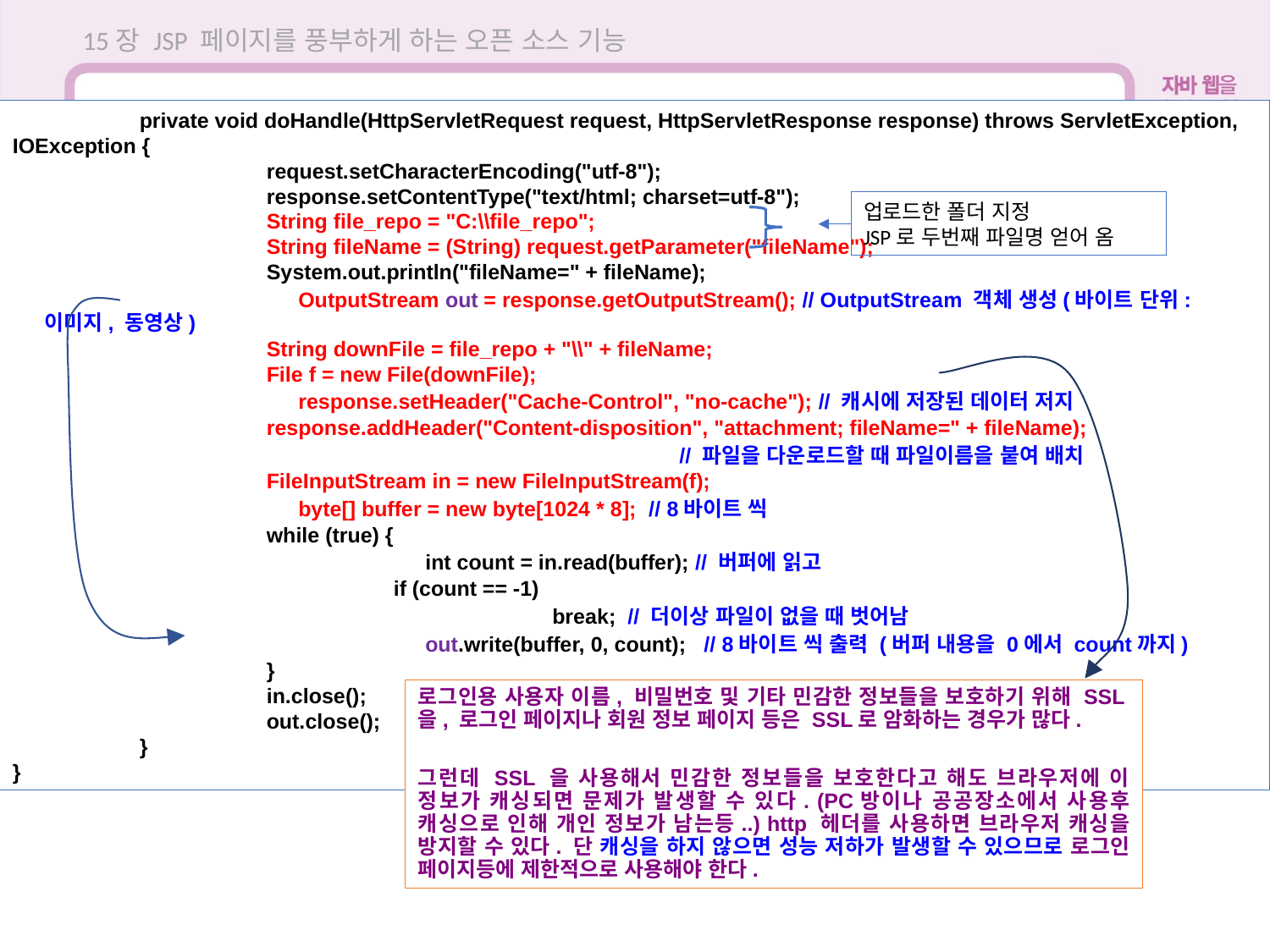

15장 JSP 페이지를 풍부하게 하는 오픈 소스 기능
15.2 JSP에서 파일 다운로드
	private void doHandle(HttpServletRequest request, HttpServletResponse response) throws ServletException, IOException {
		request.setCharacterEncoding("utf-8");
		response.setContentType("text/html; charset=utf-8");
		String file_repo = "C:\\file_repo";
		String fileName = (String) request.getParameter("fileName");
		System.out.println("fileName=" + fileName);
			OutputStream out = response.getOutputStream(); // OutputStream 객체 생성(바이트 단위: 이미지, 동영상)
		String downFile = file_repo + "\\" + fileName;
		File f = new File(downFile);
			response.setHeader("Cache-Control", "no-cache"); // 캐시에 저장된 데이터 저지
		response.addHeader("Content-disposition", "attachment; fileName=" + fileName);
						// 파일을 다운로드할 때 파일이름을 붙여 배치
		FileInputStream in = new FileInputStream(f);
			byte[] buffer = new byte[1024 * 8];  // 8바이트 씩
		while (true) {
				int count = in.read(buffer); // 버퍼에 읽고
			if (count == -1)
					break;  // 더이상 파일이 없을 때 벗어남
				out.write(buffer, 0, count);   // 8바이트 씩 출력 (버퍼 내용을 0에서 count까지)
		}
		in.close();
		out.close();
	}
}
업로드한 폴더 지정
JSP로 두번째 파일명 얻어 옴

로그인용 사용자 이름, 비밀번호 및 기타 민감한 정보들을 보호하기 위해 SSL을, 로그인 페이지나 회원 정보 페이지 등은 SSL로 암화하는 경우가 많다.

그런데 SSL 을 사용해서 민감한 정보들을 보호한다고 해도 브라우저에 이 정보가 캐싱되면 문제가 발생할 수 있다. (PC방이나 공공장소에서 사용후 캐싱으로 인해 개인 정보가 남는등..) http 헤더를 사용하면 브라우저 캐싱을 방지할 수 있다. 단 캐싱을 하지 않으면 성능 저하가 발생할 수 있으므로 로그인 페이지등에 제한적으로 사용해야 한다.